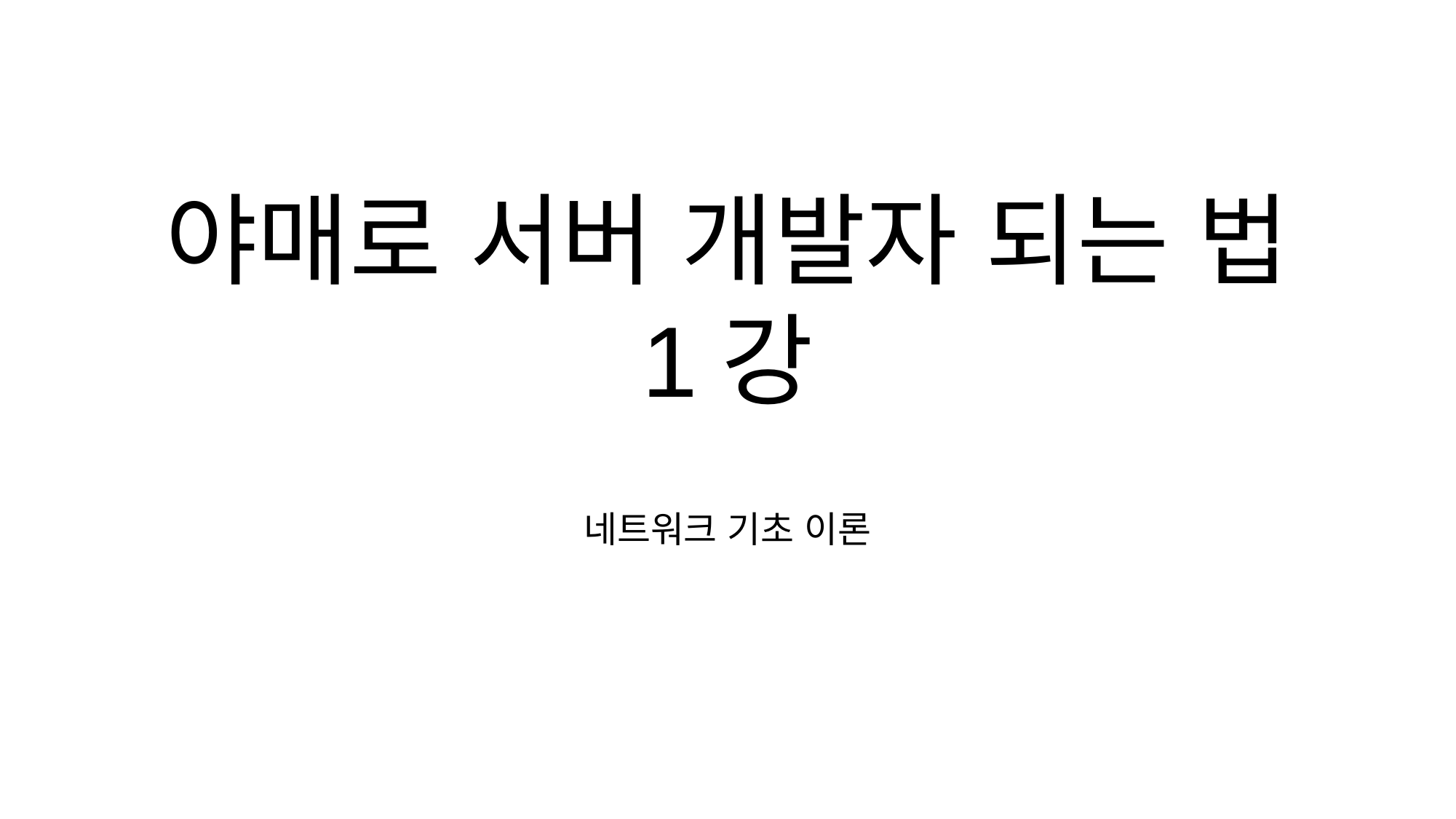

야매로 서버 개발자 되는 법
1강
네트워크 기초 이론